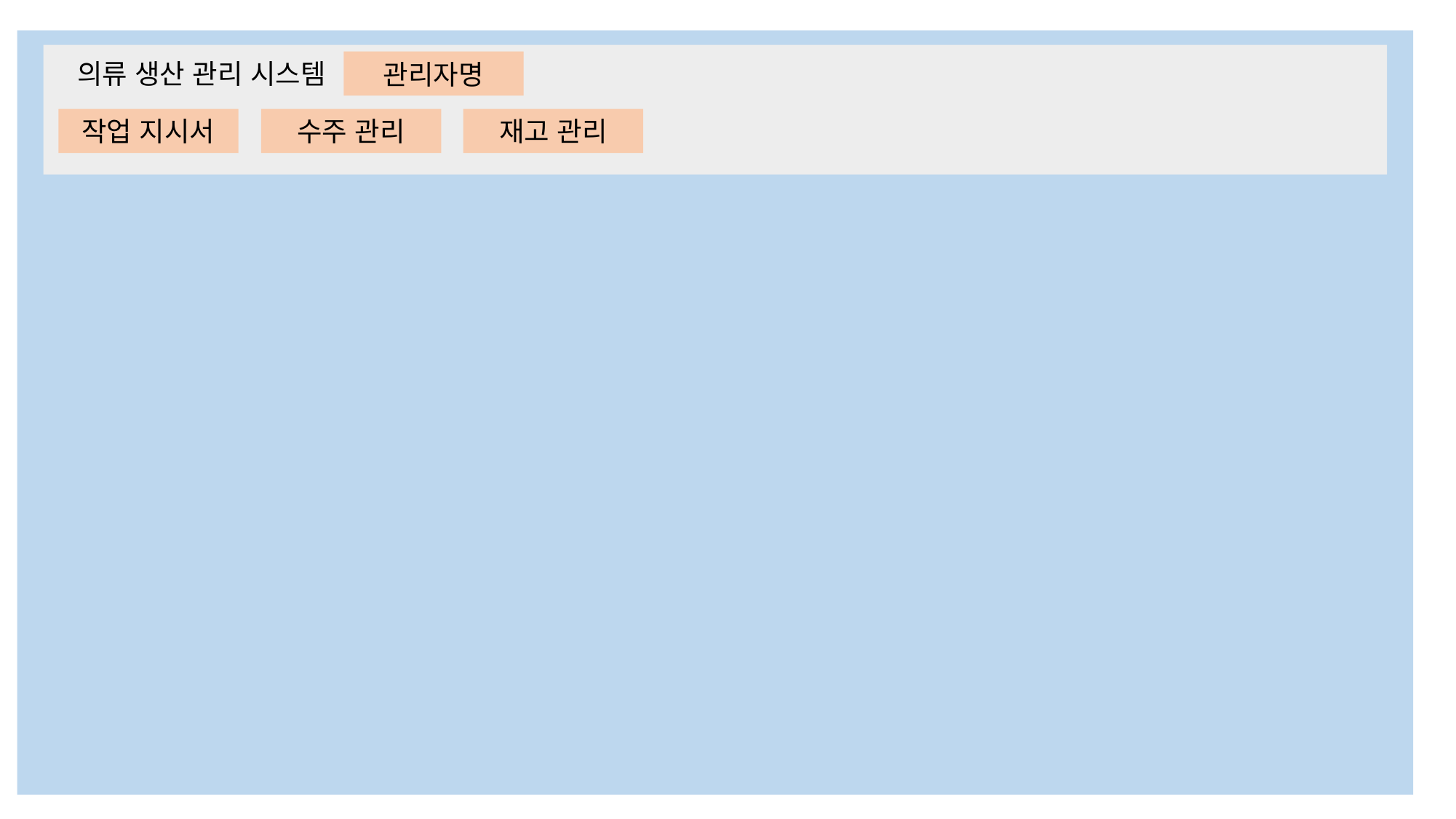

### Chart: 매달 수익

| Category | 판매 |
|---|---|
| 1분기 | 8.2 |
| 2분기 | 3.2 |
| 3분기 | 1.4 |
| 4분기 | 1.2 |

의류 생산 관리 시스템
관리자명
작업 지시서
수주 관리
재고 관리